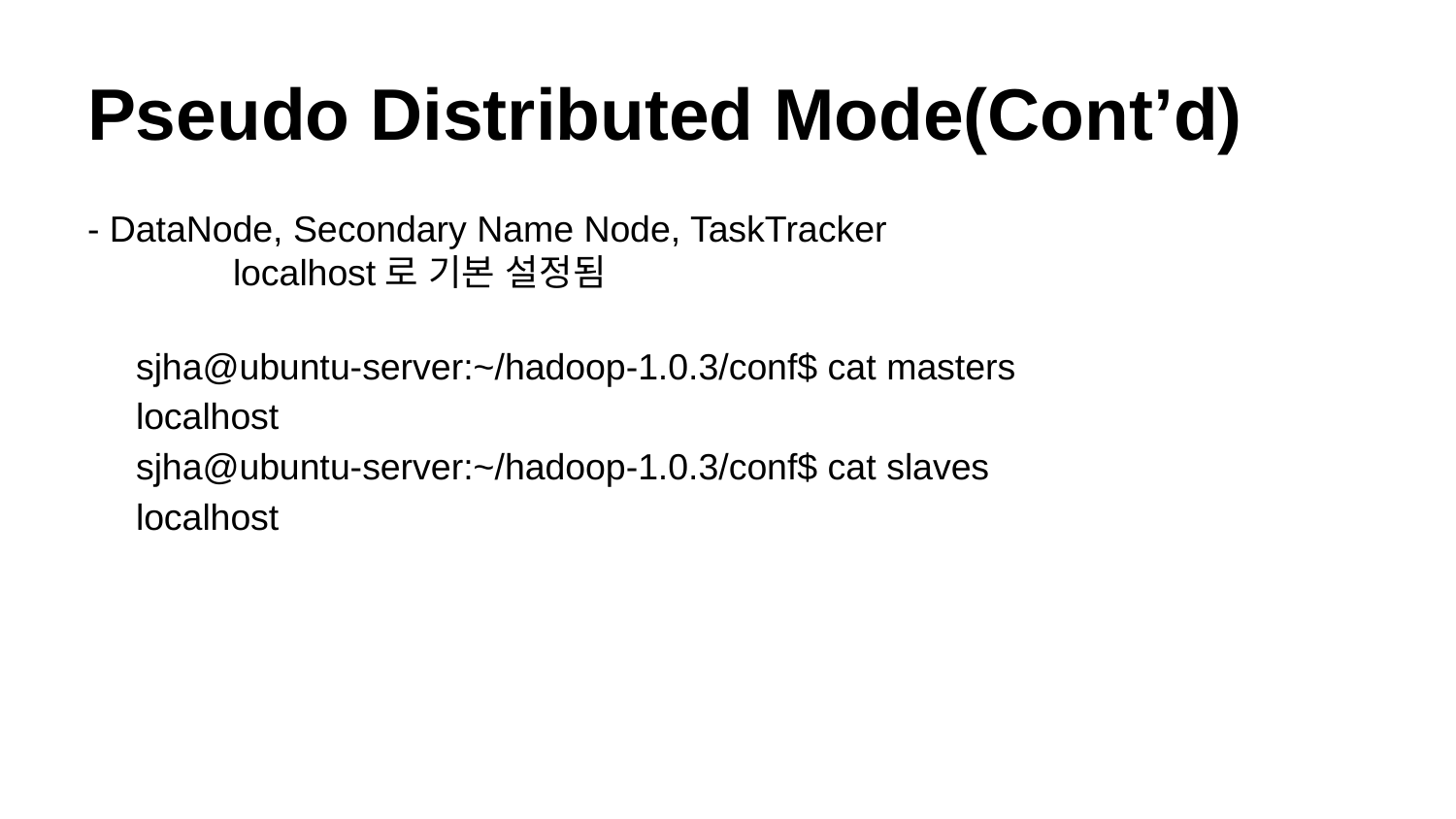

# Pseudo Distributed Mode(Cont’d)
- DataNode, Secondary Name Node, TaskTracker
	localhost로 기본 설정됨

sjha@ubuntu-server:~/hadoop-1.0.3/conf$ cat masters
localhost
sjha@ubuntu-server:~/hadoop-1.0.3/conf$ cat slaves
localhost